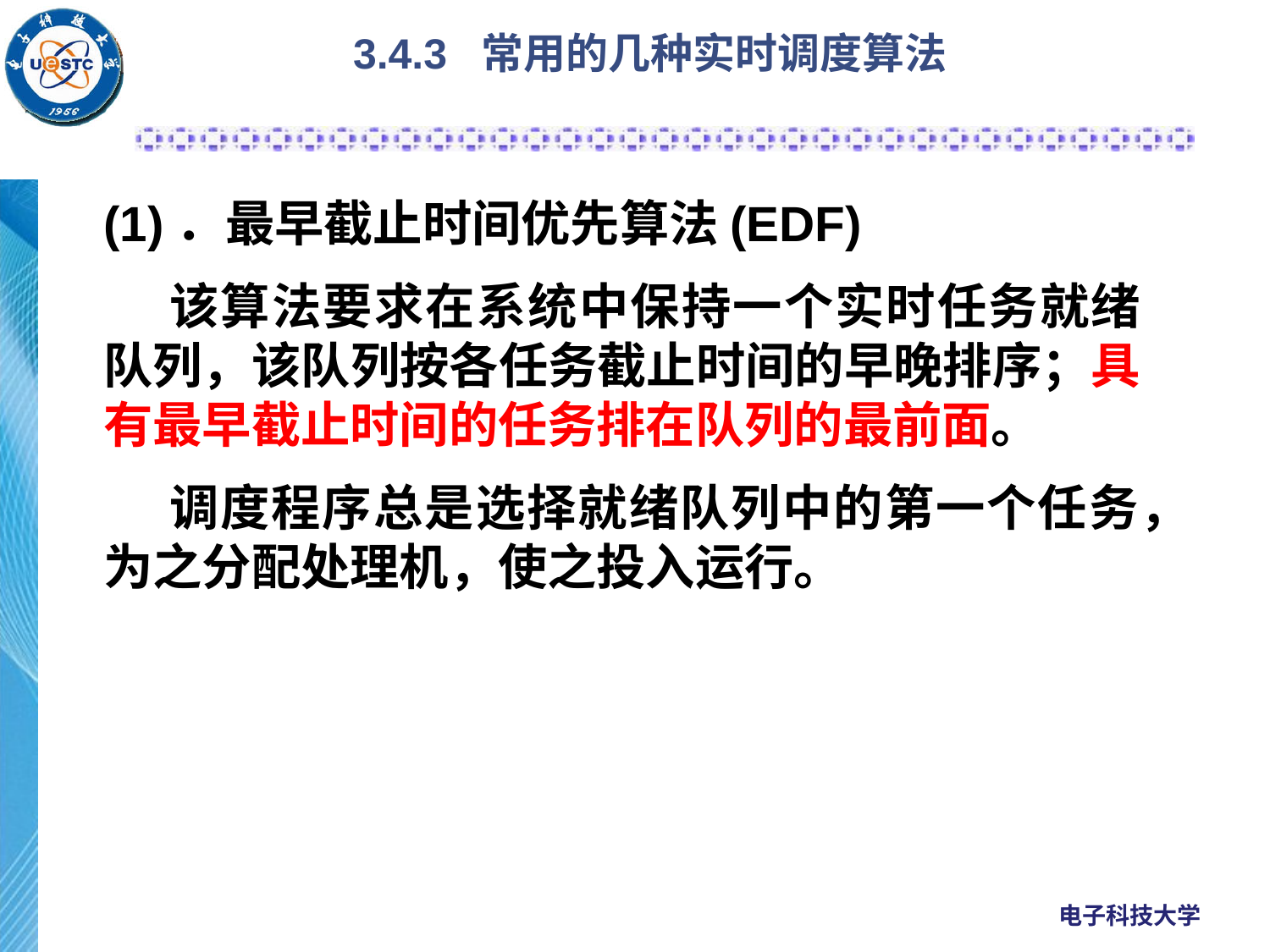

# 3.4.3  常用的几种实时调度算法
(1)．最早截止时间优先算法(EDF)
    该算法要求在系统中保持一个实时任务就绪队列，该队列按各任务截止时间的早晚排序；具有最早截止时间的任务排在队列的最前面。
    调度程序总是选择就绪队列中的第一个任务，为之分配处理机，使之投入运行。